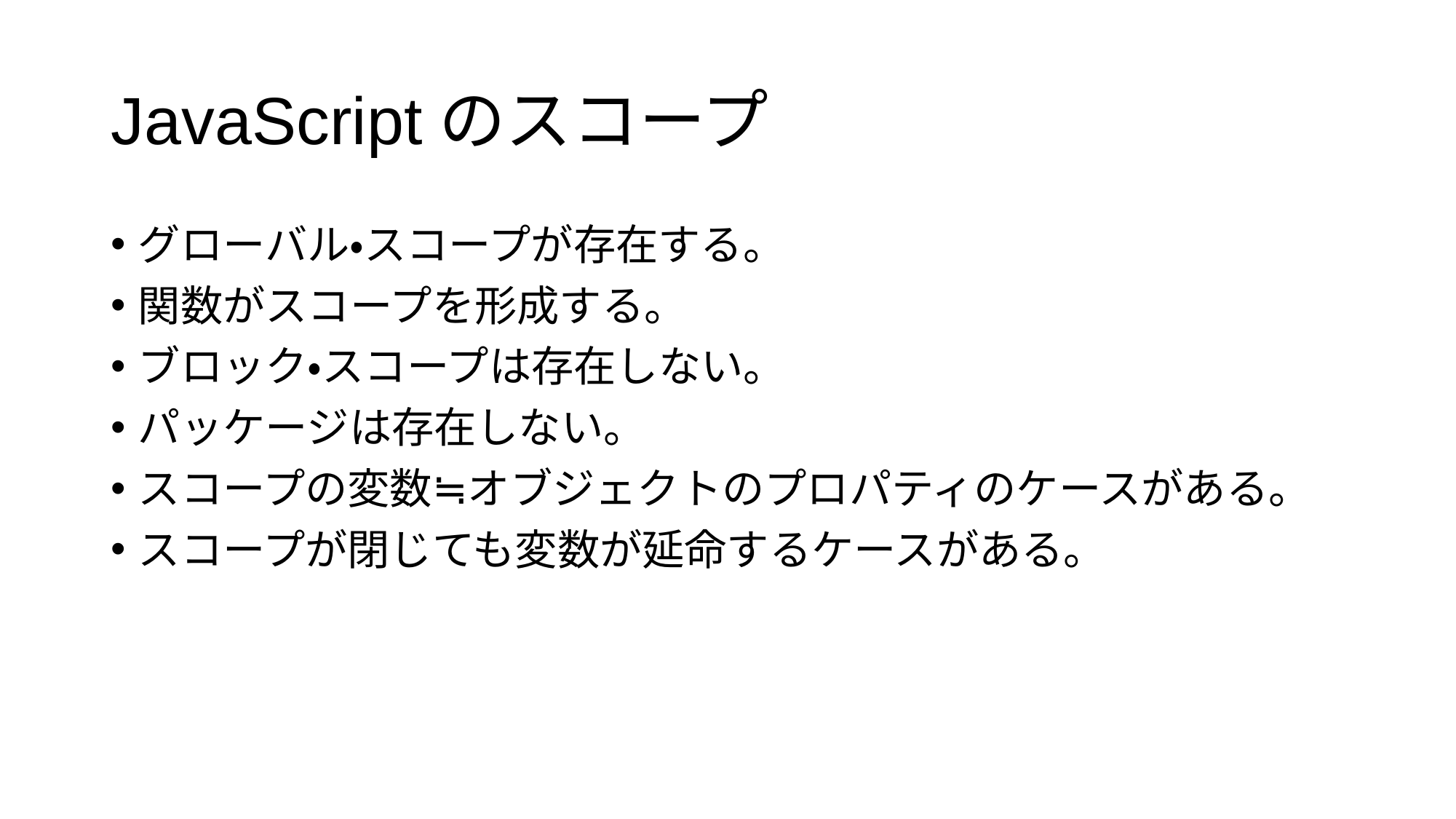

# JavaScriptのスコープ
グローバル・スコープが存在する。
関数がスコープを形成する。
ブロック・スコープは存在しない。
パッケージは存在しない。
スコープの変数≒オブジェクトのプロパティのケースがある。
スコープが閉じても変数が延命するケースがある。